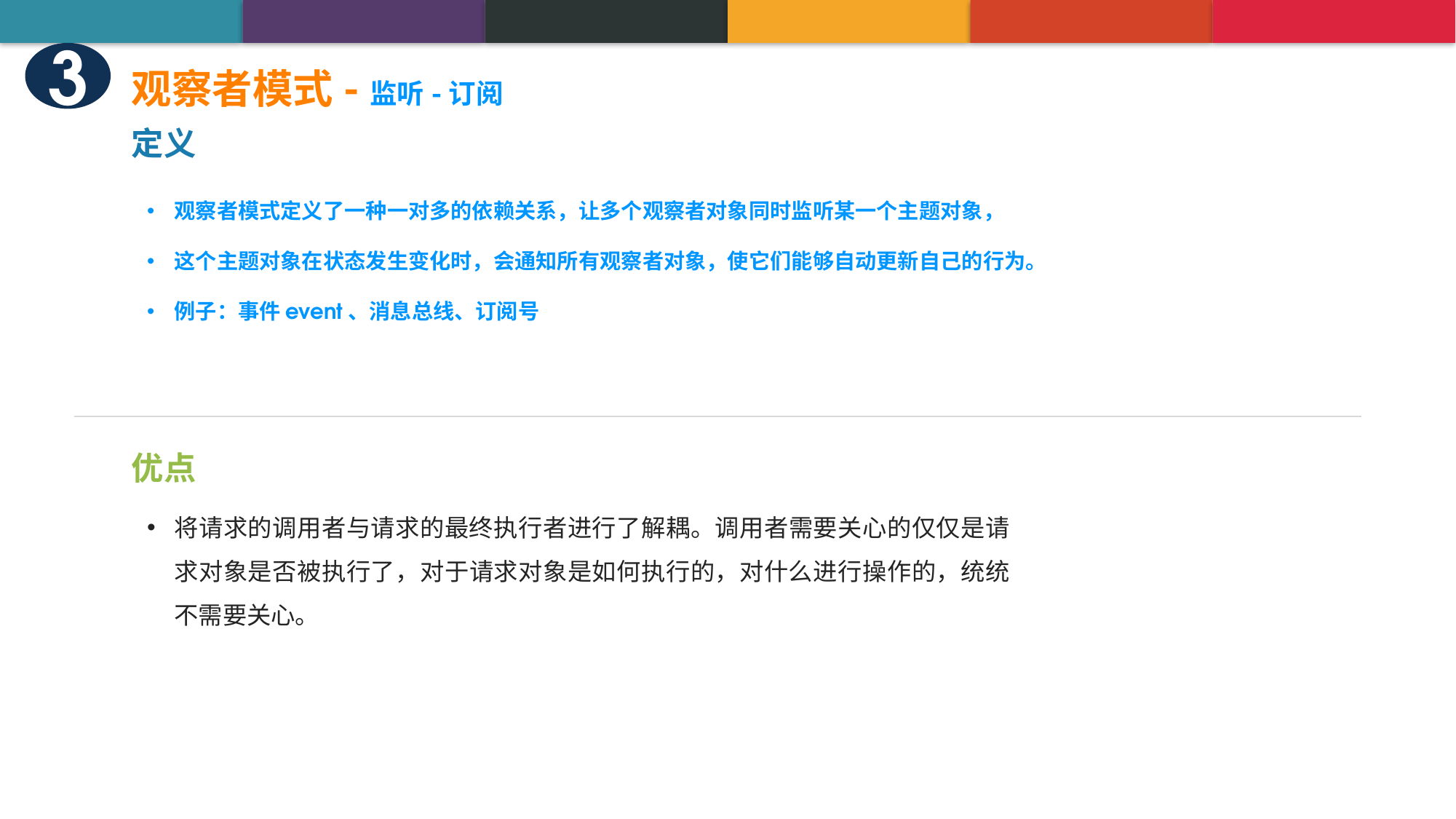

3
观察者模式-监听-订阅
定义
观察者模式定义了一种一对多的依赖关系，让多个观察者对象同时监听某一个主题对象，
这个主题对象在状态发生变化时，会通知所有观察者对象，使它们能够自动更新自己的行为。
例子：事件event、消息总线、订阅号
优点
将请求的调用者与请求的最终执行者进行了解耦。调用者需要关心的仅仅是请求对象是否被执行了，对于请求对象是如何执行的，对什么进行操作的，统统不需要关心。